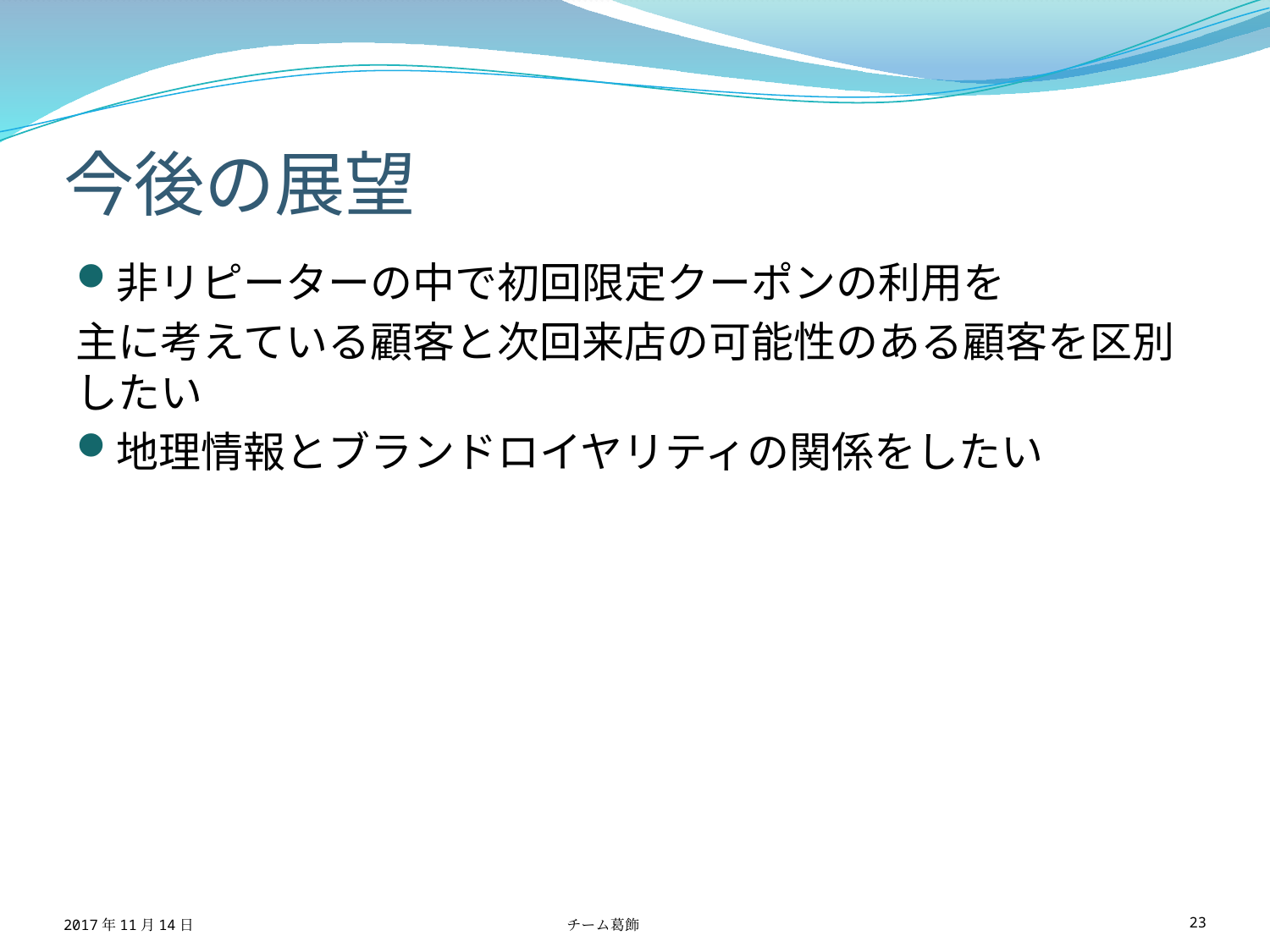

# 今後の展望
非リピーターの中で初回限定クーポンの利用を
主に考えている顧客と次回来店の可能性のある顧客を区別したい
地理情報とブランドロイヤリティの関係をしたい

2017年11月14日
チーム葛飾
23